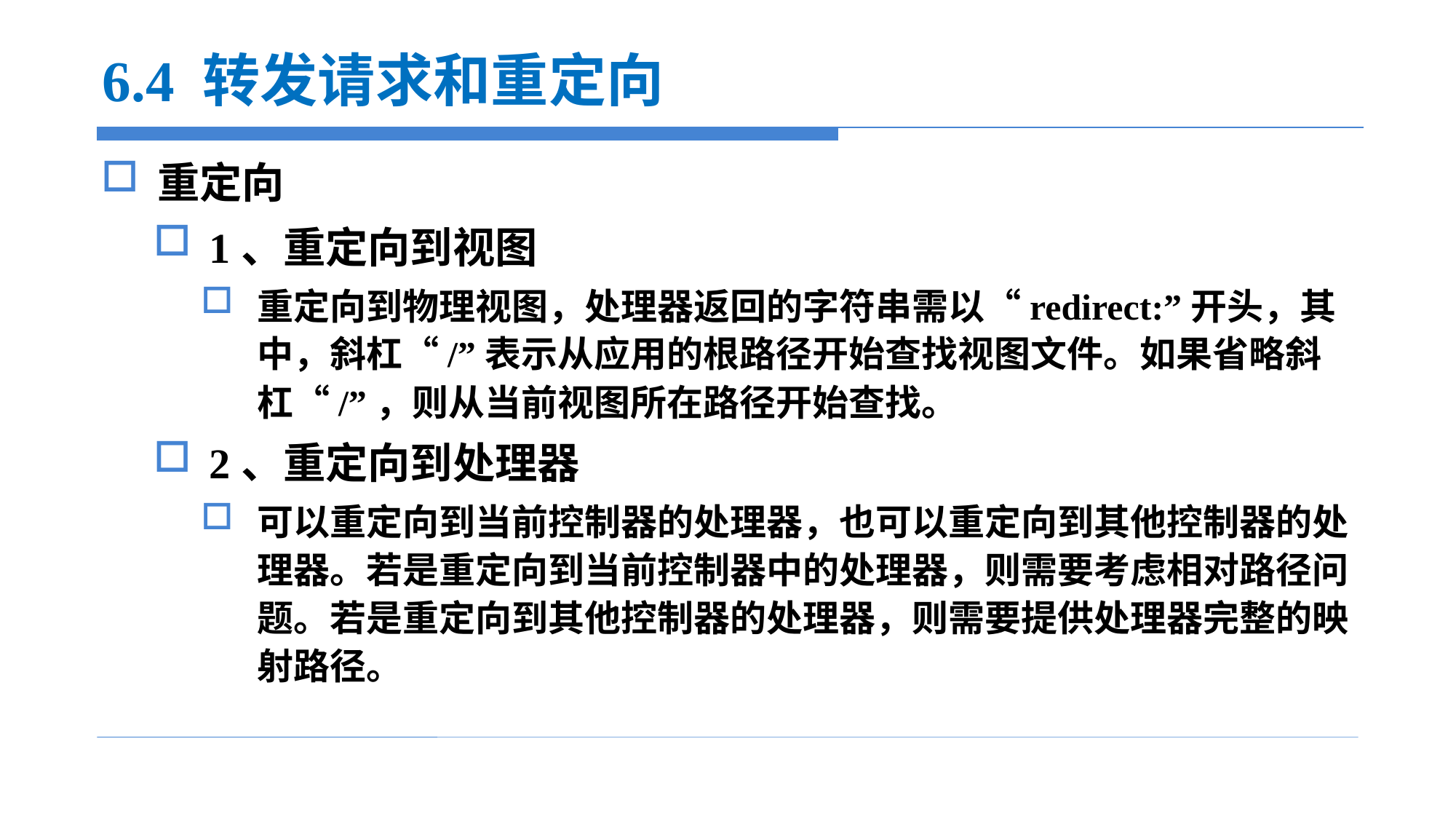

# 6.4 转发请求和重定向
重定向
1、重定向到视图
重定向到物理视图，处理器返回的字符串需以“redirect:”开头，其中，斜杠“/”表示从应用的根路径开始查找视图文件。如果省略斜杠“/”，则从当前视图所在路径开始查找。
2、重定向到处理器
可以重定向到当前控制器的处理器，也可以重定向到其他控制器的处理器。若是重定向到当前控制器中的处理器，则需要考虑相对路径问题。若是重定向到其他控制器的处理器，则需要提供处理器完整的映射路径。
22